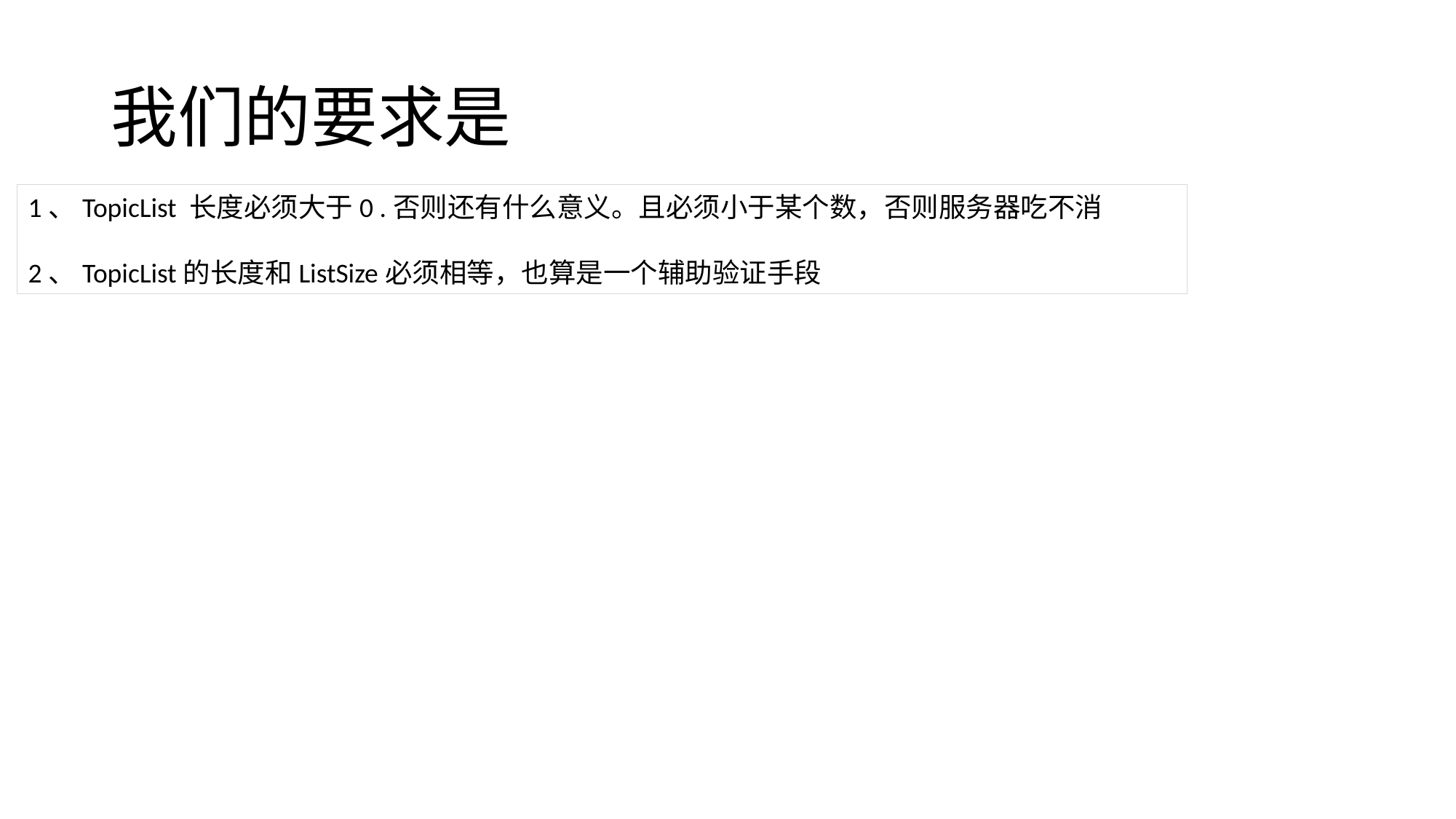

# 我们的要求是
1、TopicList 长度必须大于0 .否则还有什么意义。且必须小于某个数，否则服务器吃不消

2、TopicList的长度和ListSize必须相等，也算是一个辅助验证手段